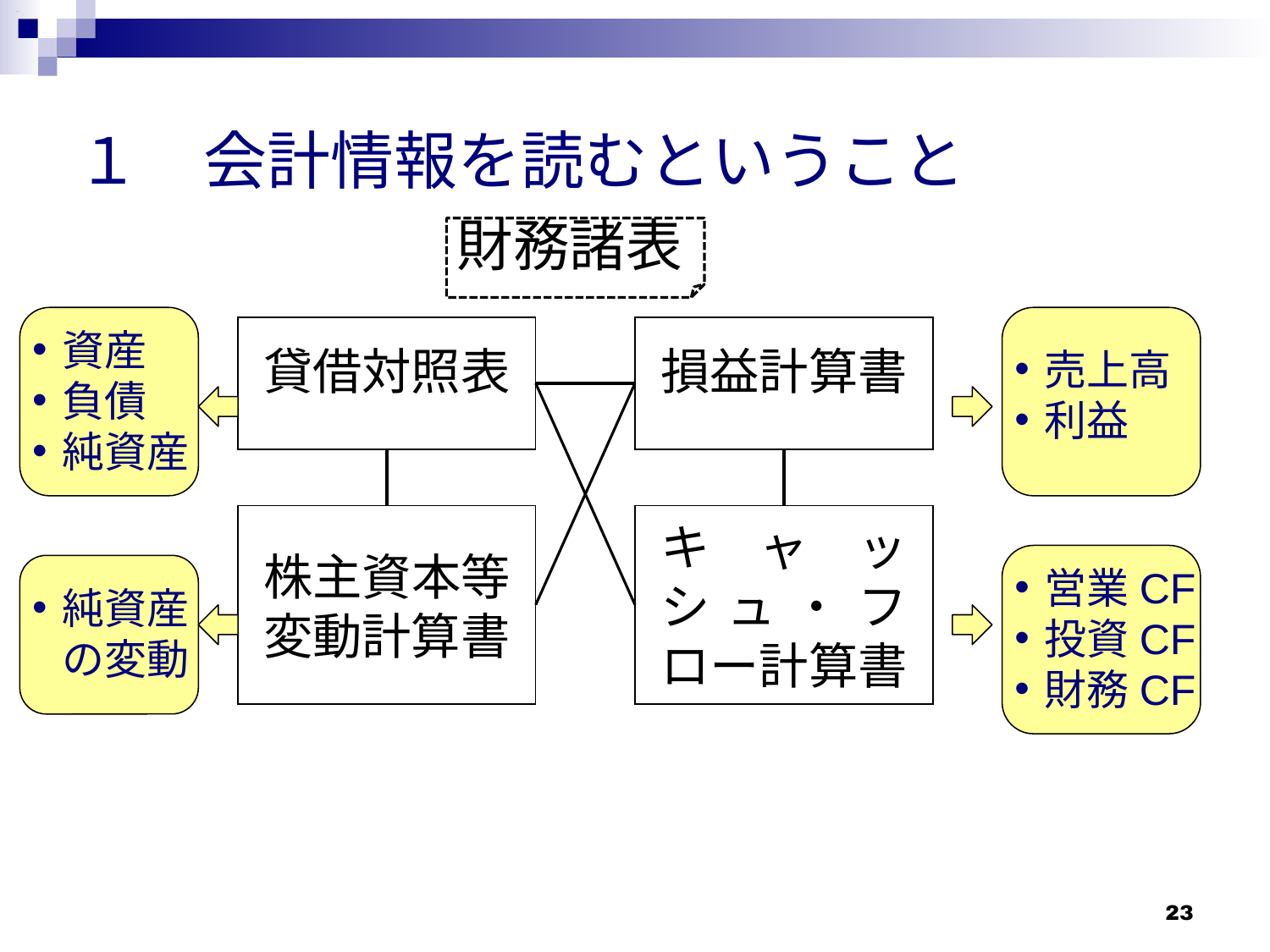

# １　会計情報を読むということ

財務諸表

貸借対照表

損益計算書

株主資本等変動計算書
キャッシュ・フロー計算書

資産
負債
純資産
売上高
利益

営業CF
投資CF
財務CF
純資産の変動

23